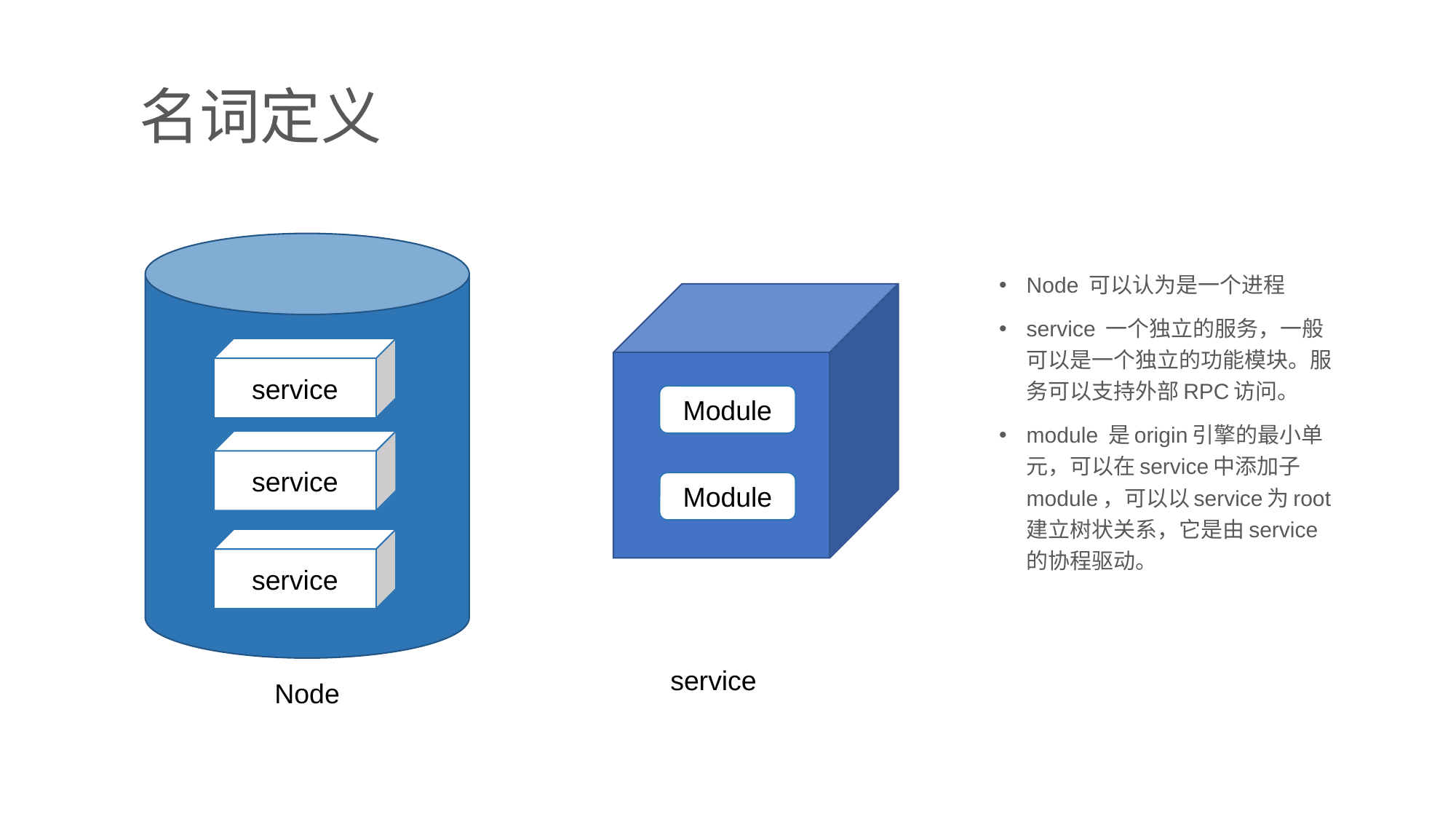

名词定义

Node 可以认为是一个进程
service 一个独立的服务，一般可以是一个独立的功能模块。服务可以支持外部RPC访问。
module 是origin引擎的最小单元，可以在service中添加子module，可以以service为root建立树状关系，它是由service的协程驱动。

service
Module
service
Module
service
service
Node